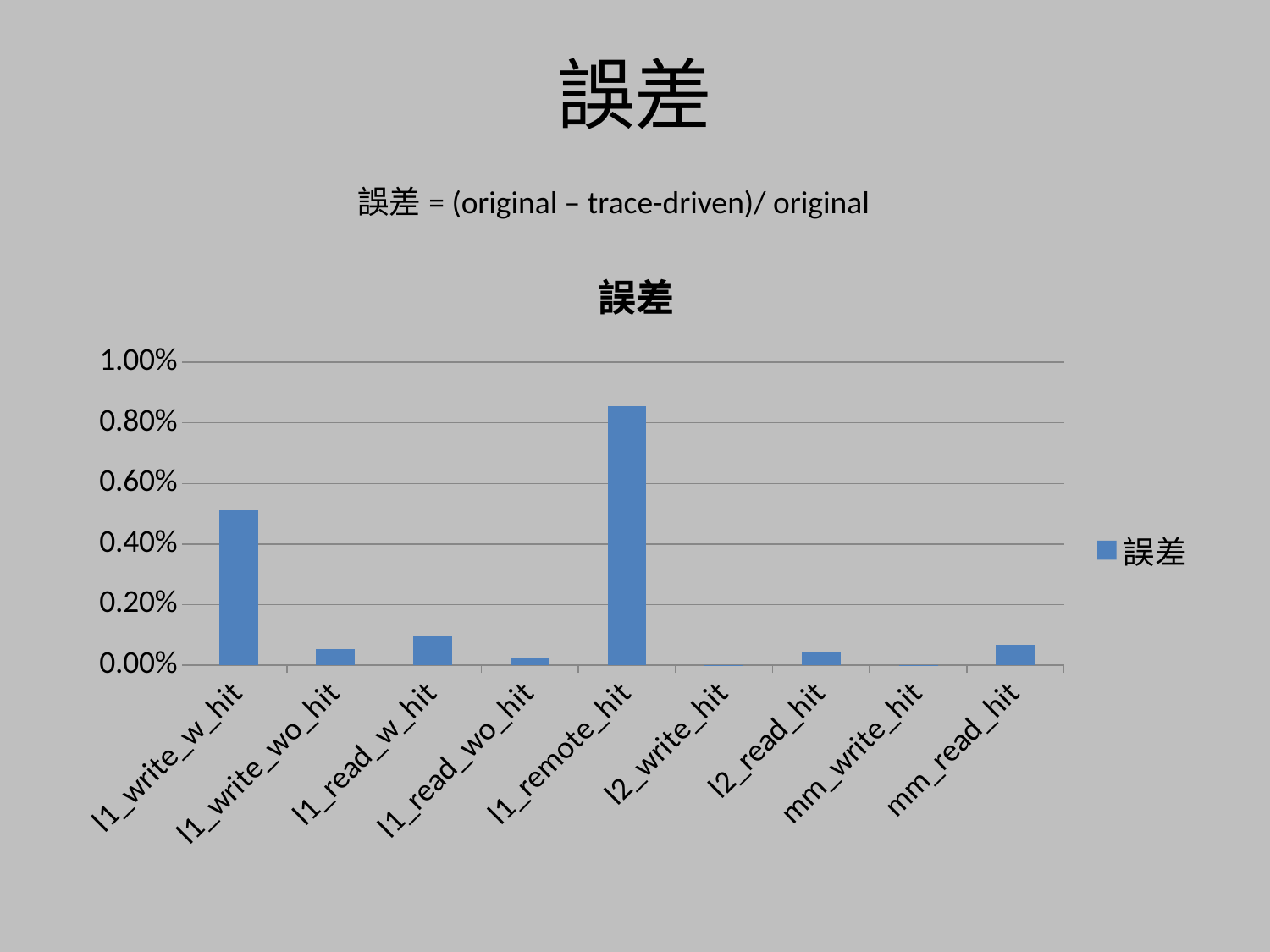

# 誤差
誤差= (original – trace-driven)/ original

### Chart:

| Category | 誤差 |
|---|---|
| l1_write_w_hit | 0.005113210743994857 |
| l1_write_wo_hit | 0.0005289548172481698 |
| l1_read_w_hit | 0.0009487871678572941 |
| l1_read_wo_hit | 0.00023679442113712243 |
| l1_remote_hit | 0.008563643441027637 |
| l2_write_hit | 5.505753194448591e-06 |
| l2_read_hit | 0.0004132995077367652 |
| mm_write_hit | 4.765728691831303e-07 |
| mm_read_hit | 0.0006688656304007585 |